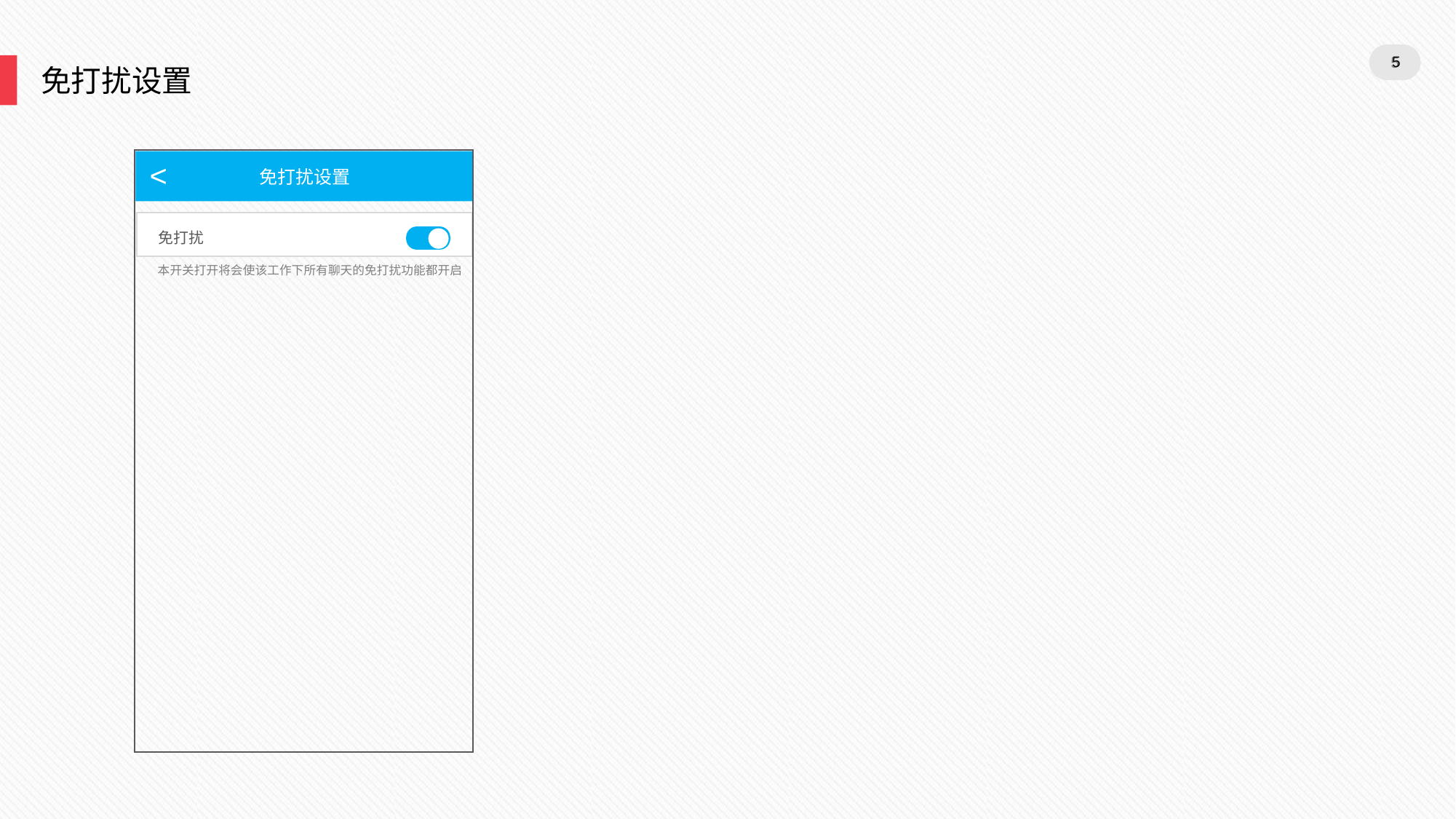

5
5
免打扰设置

免打扰设置
<

免打扰

本开关打开将会使该工作下所有聊天的免打扰功能都开启